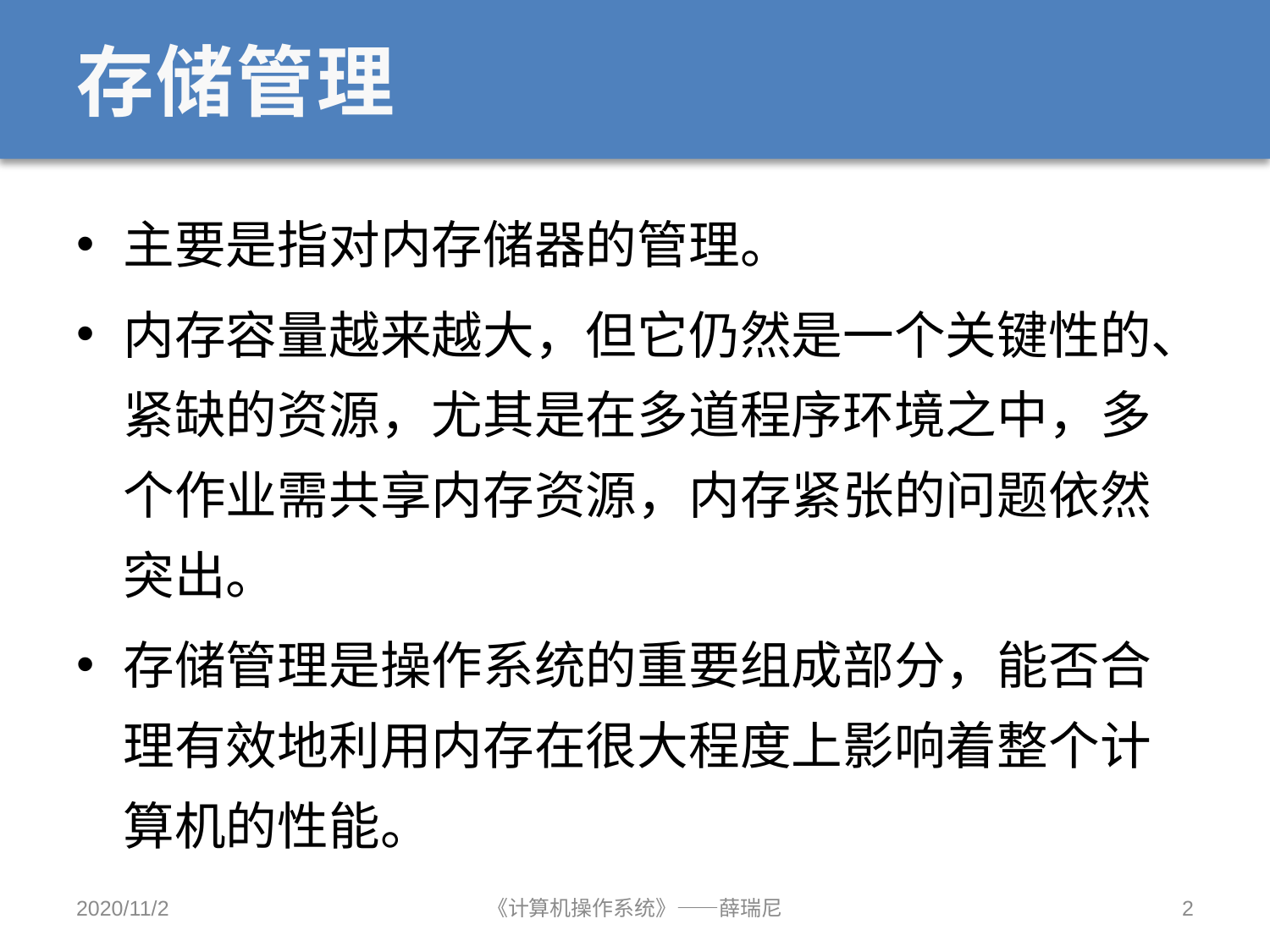

# 存储管理
主要是指对内存储器的管理。
内存容量越来越大，但它仍然是一个关键性的、紧缺的资源，尤其是在多道程序环境之中，多个作业需共享内存资源，内存紧张的问题依然突出。
存储管理是操作系统的重要组成部分，能否合理有效地利用内存在很大程度上影响着整个计算机的性能。
2020/11/2
《计算机操作系统》——薛瑞尼
2